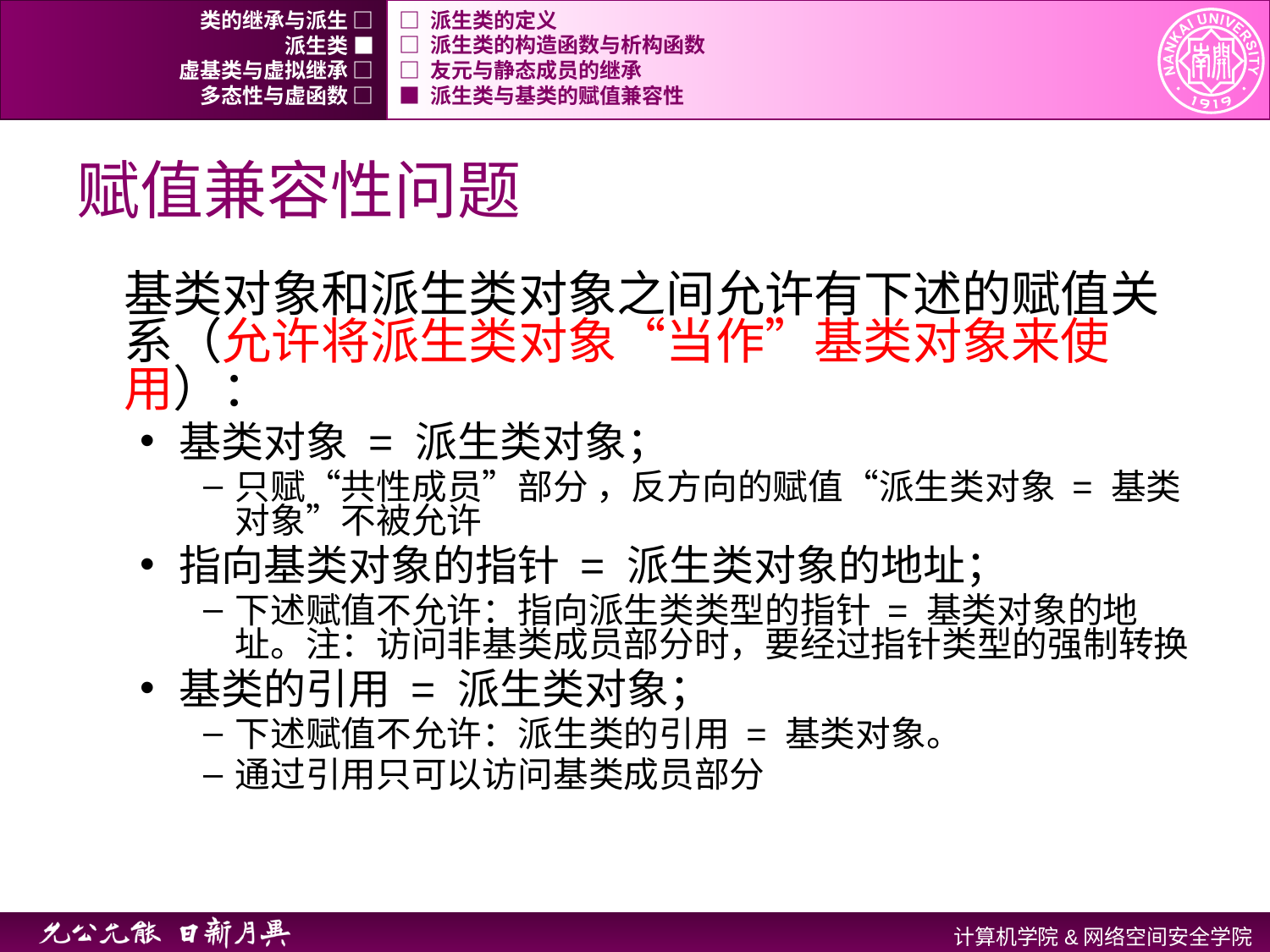

类的继承与派生 □
□ 派生类的定义
派生类 ■
□ 派生类的构造函数与析构函数
虚基类与虚拟继承 □
□ 友元与静态成员的继承
多态性与虚函数 □
■ 派生类与基类的赋值兼容性
# 赋值兼容性问题
基类对象和派生类对象之间允许有下述的赋值关系（允许将派生类对象“当作”基类对象来使用）：
基类对象 = 派生类对象；
只赋“共性成员”部分 ，反方向的赋值“派生类对象 = 基类对象”不被允许
指向基类对象的指针 = 派生类对象的地址；
下述赋值不允许：指向派生类类型的指针 = 基类对象的地址。注：访问非基类成员部分时，要经过指针类型的强制转换
基类的引用 = 派生类对象；
下述赋值不允许：派生类的引用 = 基类对象。
通过引用只可以访问基类成员部分